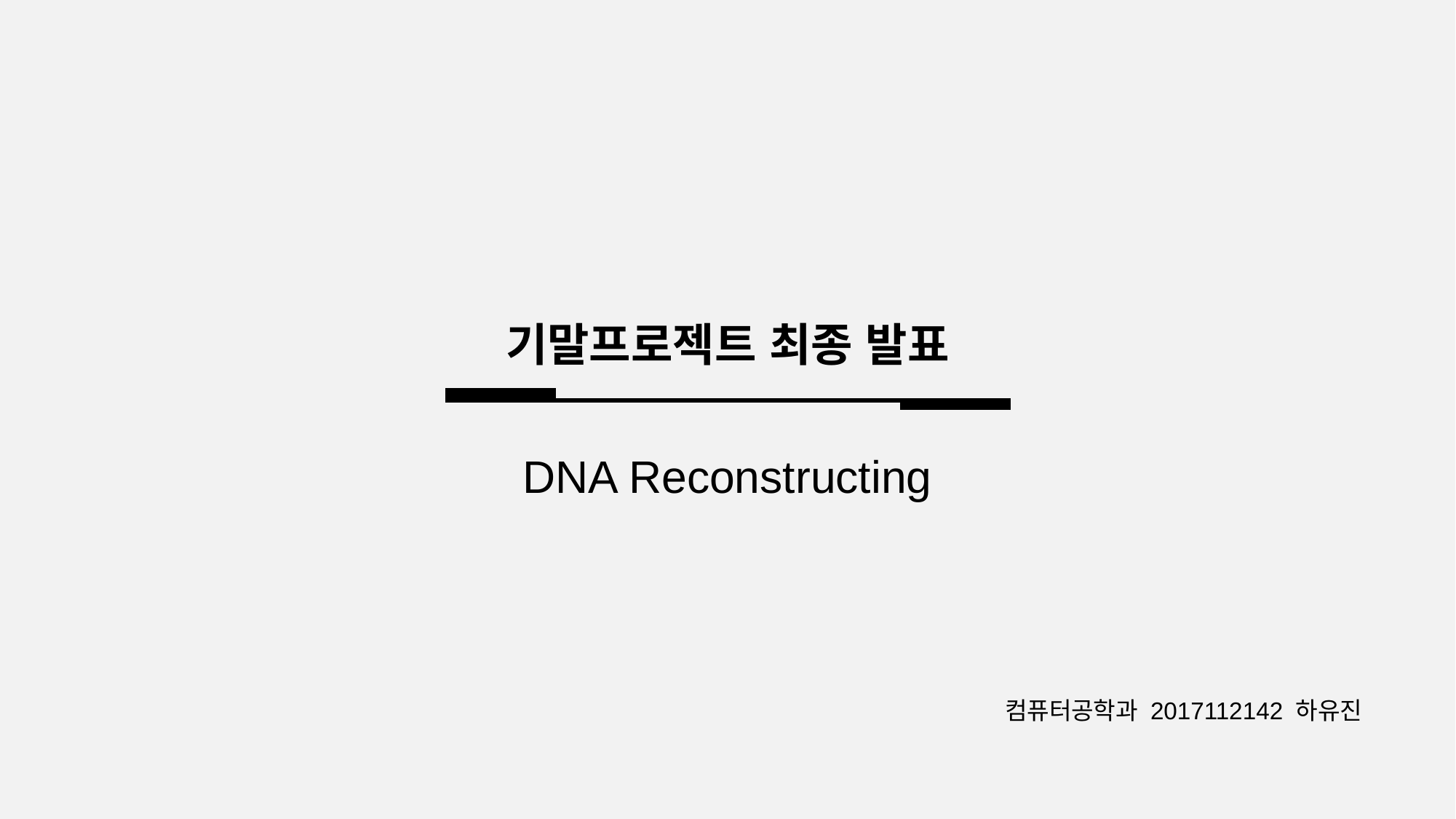

기말프로젝트 최종 발표

DNA Reconstructing
컴퓨터공학과 2017112142 하유진